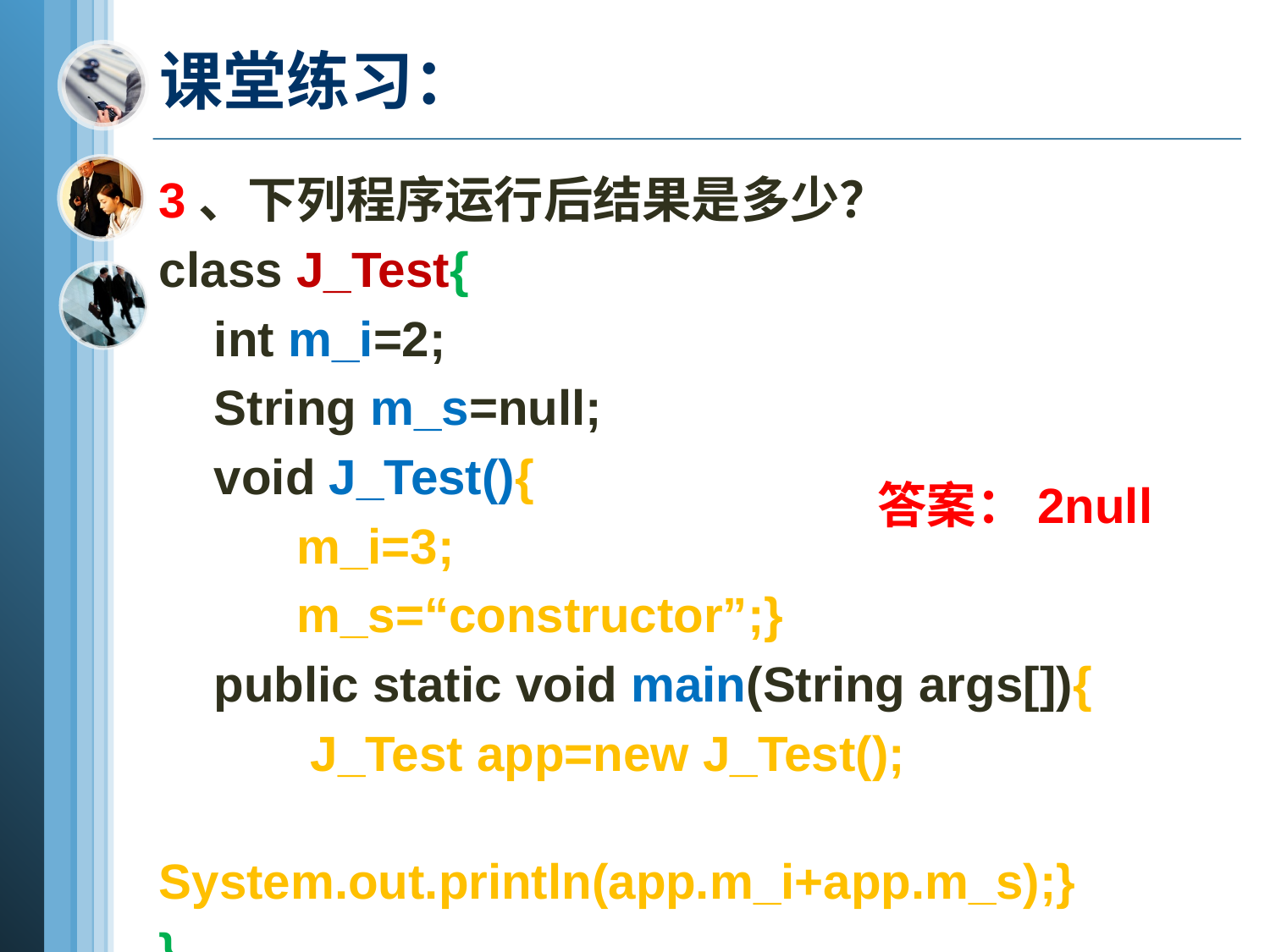

# 课堂练习：
3、下列程序运行后结果是多少？
class J_Test{
    int m_i=2;
    String m_s=null;
    void J_Test(){
          m_i=3;
          m_s=“constructor”;}
    public static void main(String args[]){
           J_Test app=new J_Test();
          System.out.println(app.m_i+app.m_s);}
}
答案：2null